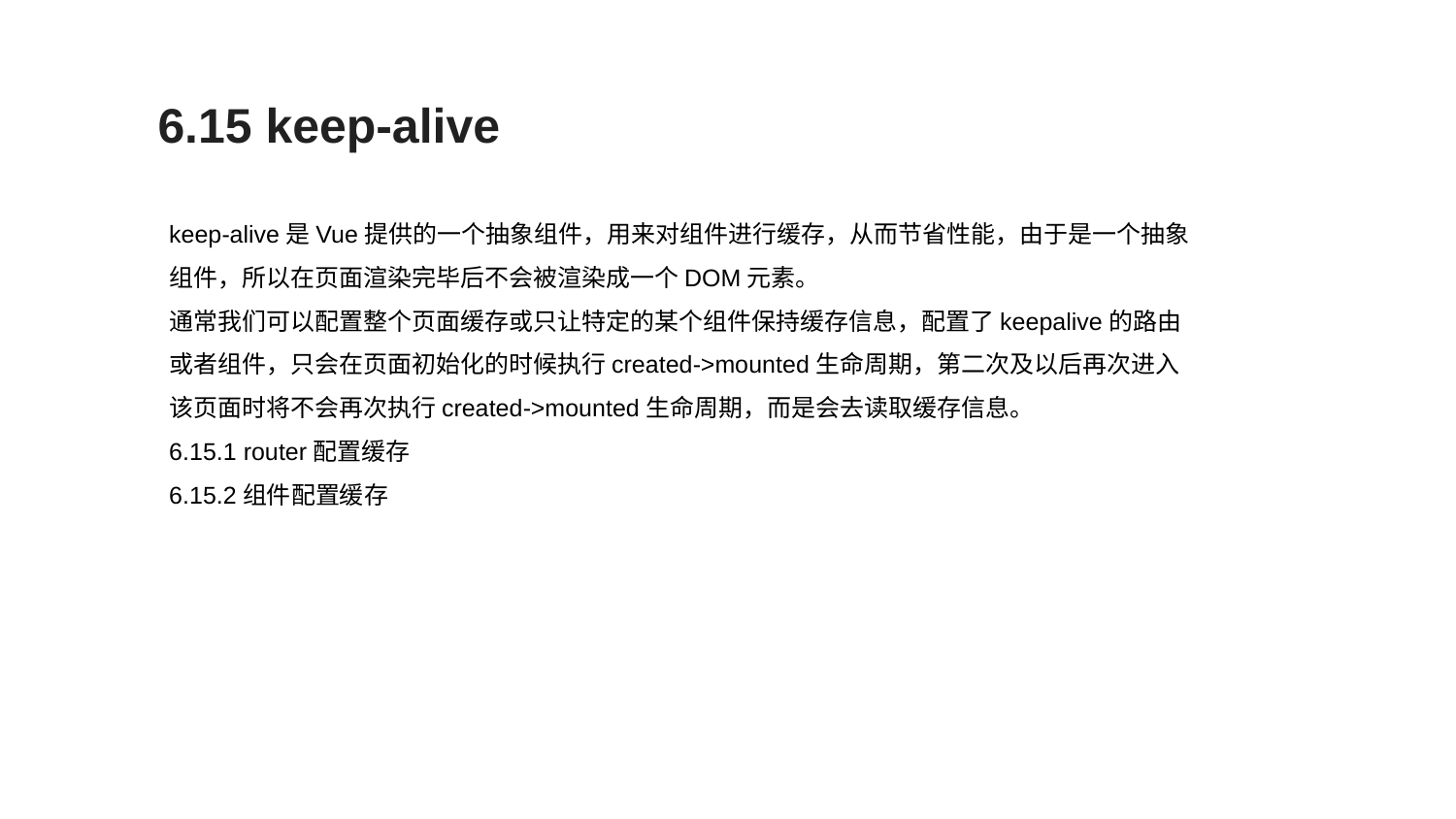

6.15 keep-alive
keep-alive是Vue提供的一个抽象组件，用来对组件进行缓存，从而节省性能，由于是一个抽象组件，所以在页面渲染完毕后不会被渲染成一个DOM元素。
通常我们可以配置整个页面缓存或只让特定的某个组件保持缓存信息，配置了keepalive的路由或者组件，只会在页面初始化的时候执行created->mounted生命周期，第二次及以后再次进入该页面时将不会再次执行created->mounted生命周期，而是会去读取缓存信息。
6.15.1 router配置缓存
6.15.2组件配置缓存